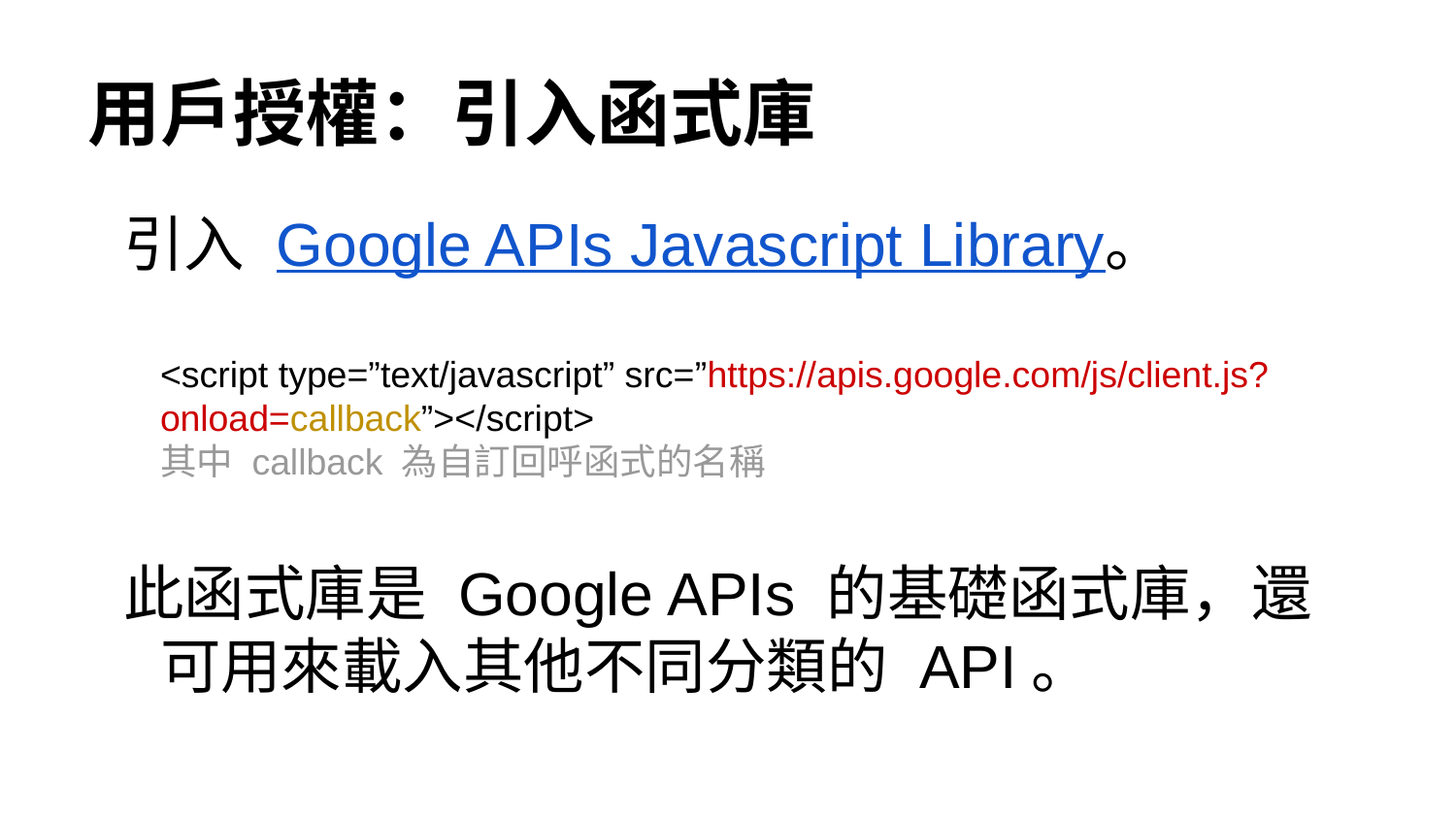

# 用戶授權：引入函式庫
引入 Google APIs Javascript Library。
<script type=”text/javascript” src=”https://apis.google.com/js/client.js?onload=callback”></script>
其中 callback 為自訂回呼函式的名稱

此函式庫是 Google APIs 的基礎函式庫，還可用來載入其他不同分類的 API。